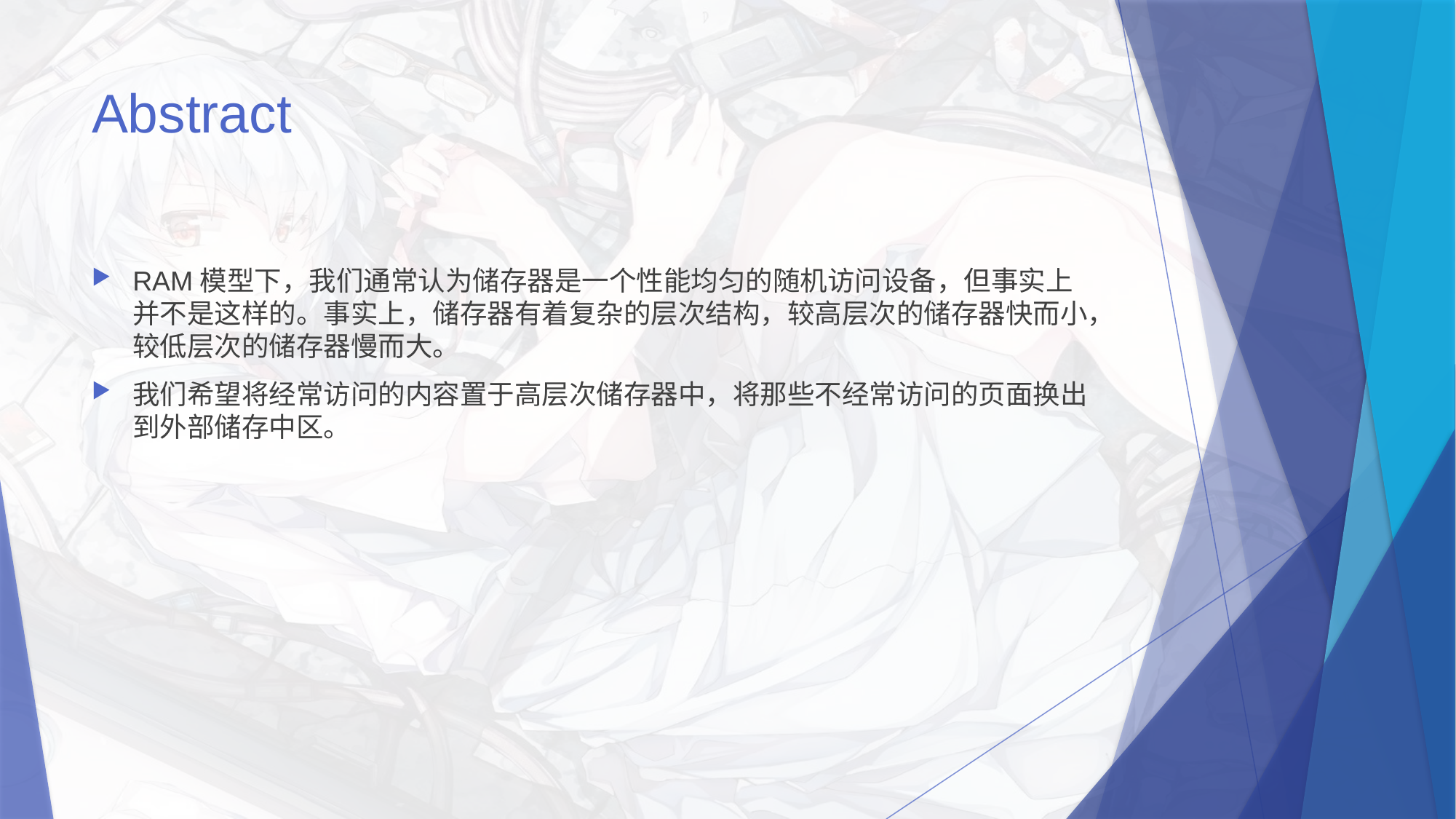

# Abstract
RAM模型下，我们通常认为储存器是一个性能均匀的随机访问设备，但事实上并不是这样的。事实上，储存器有着复杂的层次结构，较高层次的储存器快而小，较低层次的储存器慢而大。
我们希望将经常访问的内容置于高层次储存器中，将那些不经常访问的页面换出到外部储存中区。